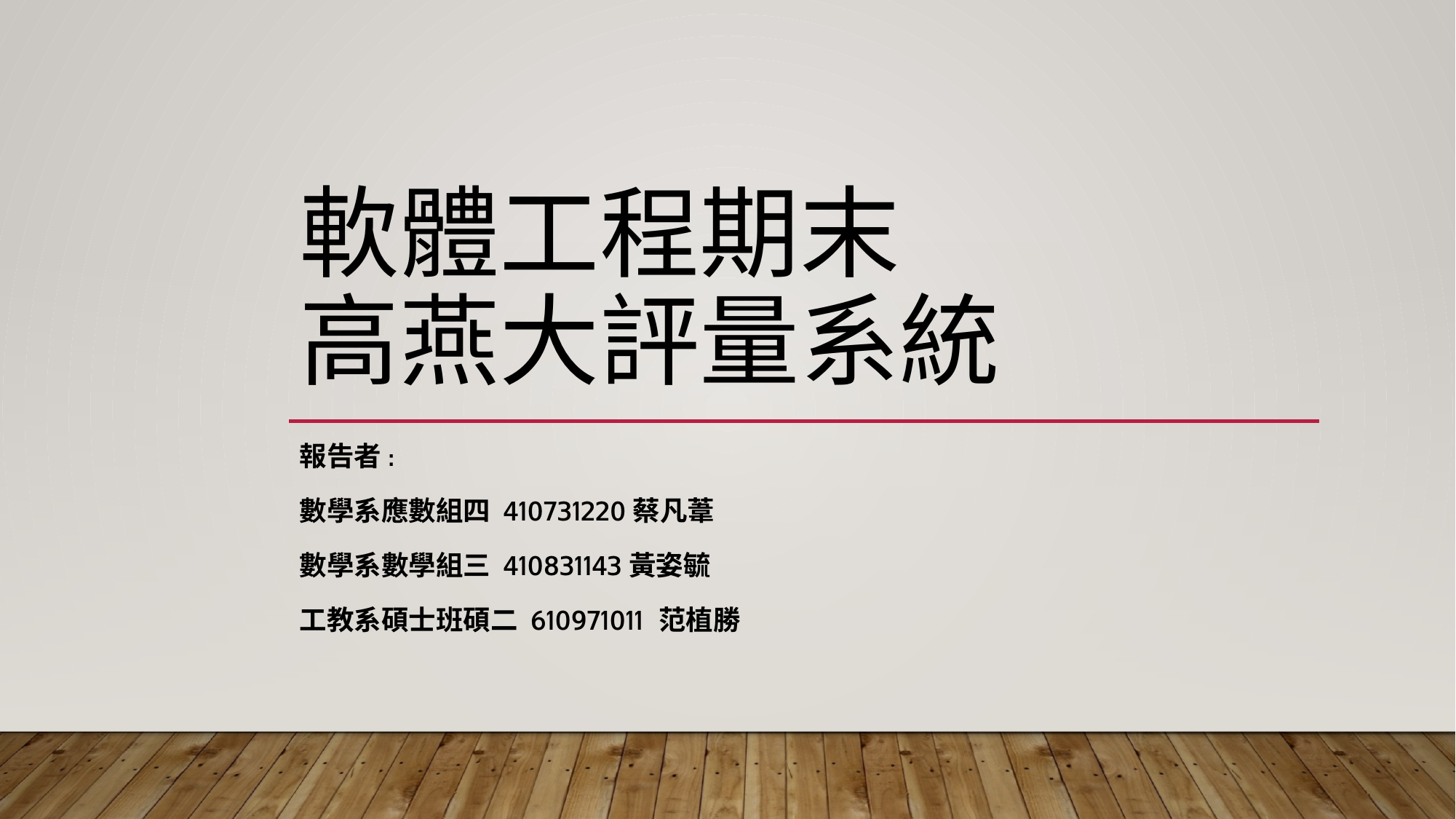

# 軟體工程期末 高燕大評量系統
報告者:
數學系應數組四 410731220蔡凡葦
數學系數學組三 410831143黃姿毓
工教系碩士班碩二 610971011 范植勝